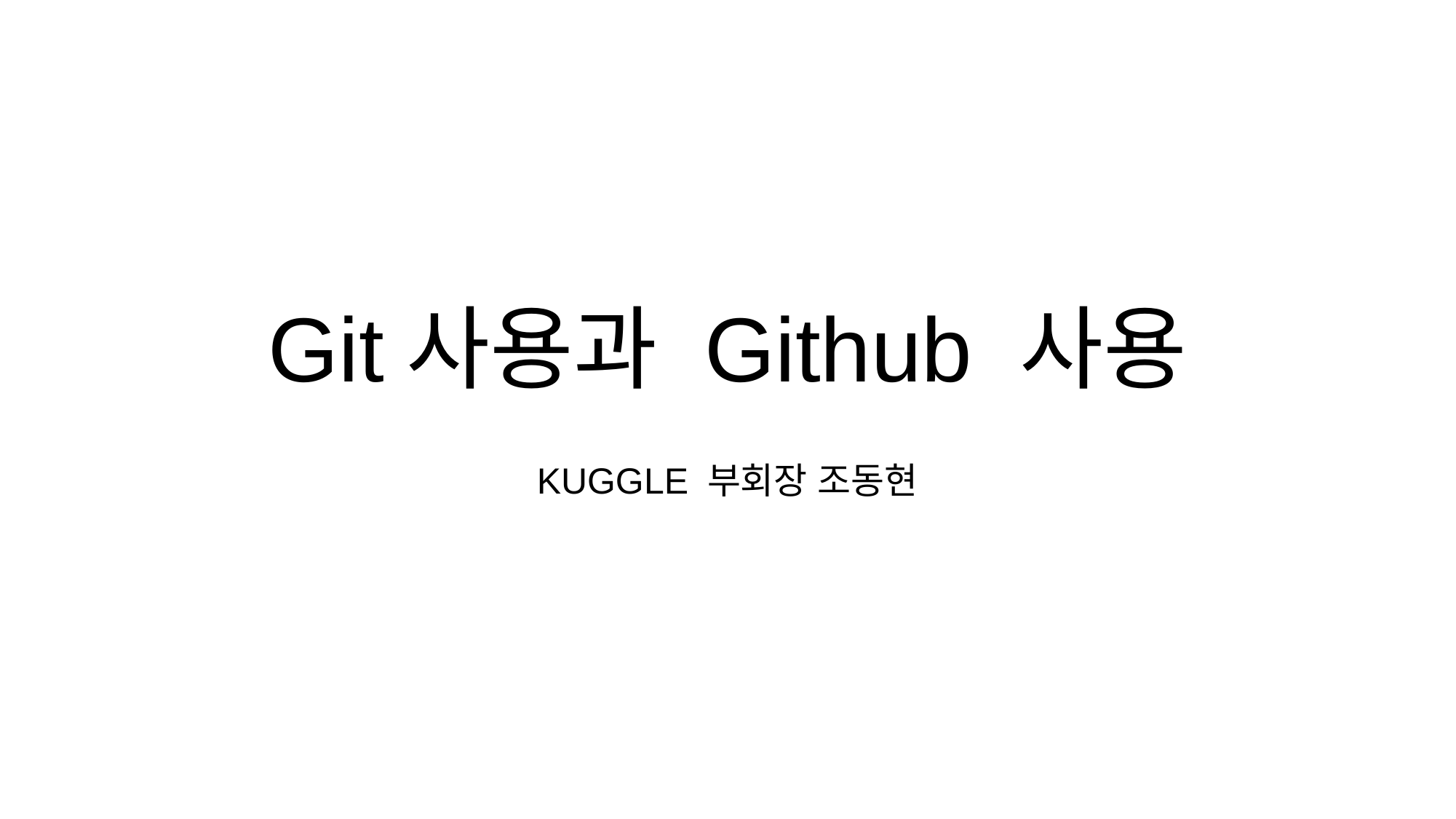

# Git사용과 Github 사용
KUGGLE 부회장 조동현